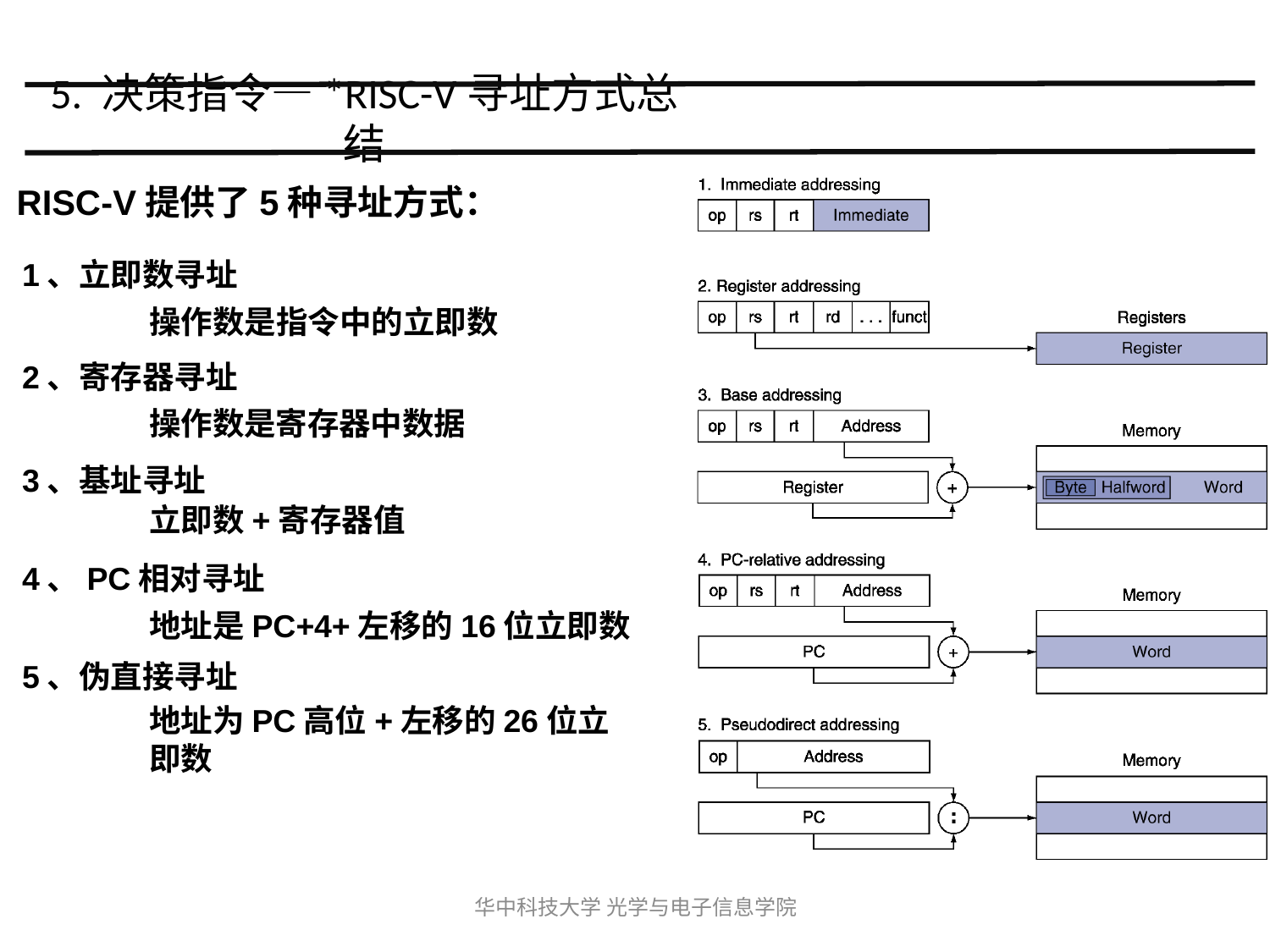

华中科技大学光学与电子信息学院
# 5. 决策指令—*RISC-V寻址方式总结

RISC-V提供了5种寻址方式：

1、立即数寻址
操作数是指令中的立即数
2、寄存器寻址
操作数是寄存器中数据
3、基址寻址
立即数+寄存器值
4、PC相对寻址
地址是PC+4+左移的16位立即数
5、伪直接寻址
地址为PC高位+左移的26位立即数